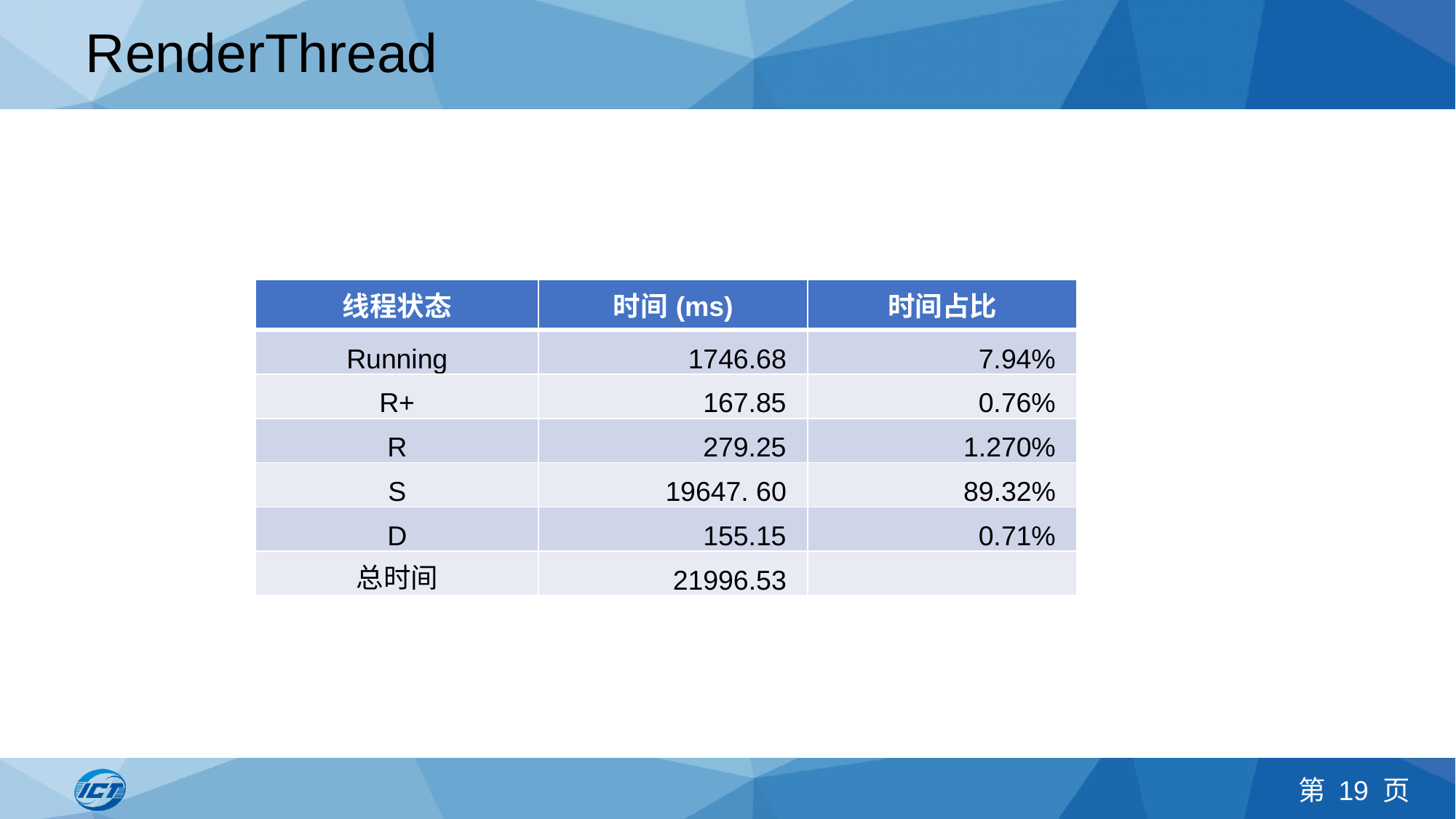

# RenderThread
| 线程状态 | 时间(ms) | 时间占比 |
| --- | --- | --- |
| Running | 1746.68 | 7.94% |
| R+ | 167.85 | 0.76% |
| R | 279.25 | 1.270% |
| S | 19647. 60 | 89.32% |
| D | 155.15 | 0.71% |
| 总时间 | 21996.53 |  |
第 19 页